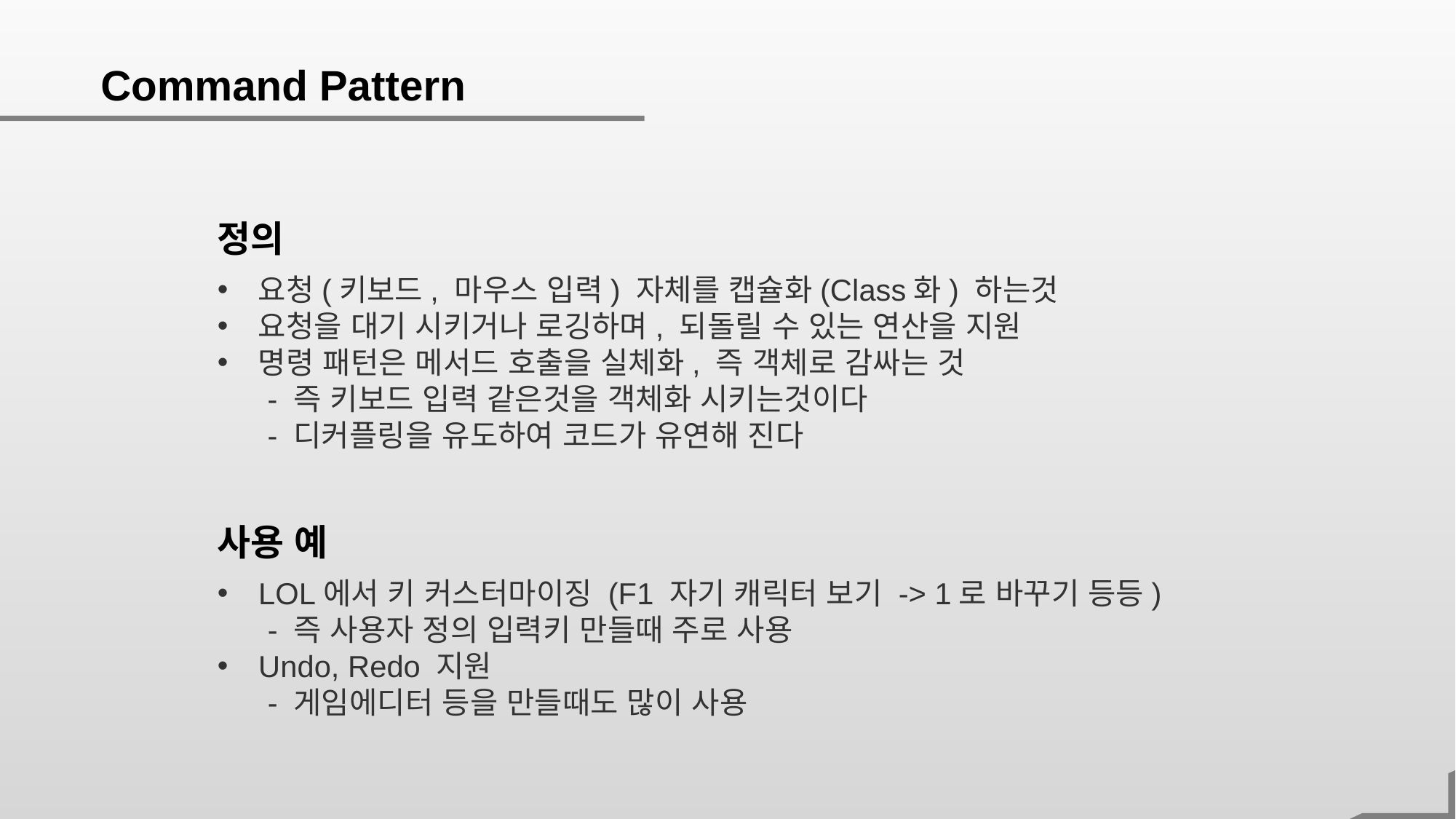

Command Pattern

정의
요청(키보드, 마우스 입력) 자체를 캡슐화(Class화) 하는것
요청을 대기 시키거나 로깅하며, 되돌릴 수 있는 연산을 지원
명령 패턴은 메서드 호출을 실체화, 즉 객체로 감싸는 것
      - 즉 키보드 입력 같은것을 객체화 시키는것이다
      - 디커플링을 유도하여 코드가 유연해 진다
사용 예
LOL에서 키 커스터마이징 (F1 자기 캐릭터 보기 -> 1로 바꾸기 등등)
      - 즉 사용자 정의 입력키 만들때 주로 사용
Undo, Redo 지원
      - 게임에디터 등을 만들때도 많이 사용